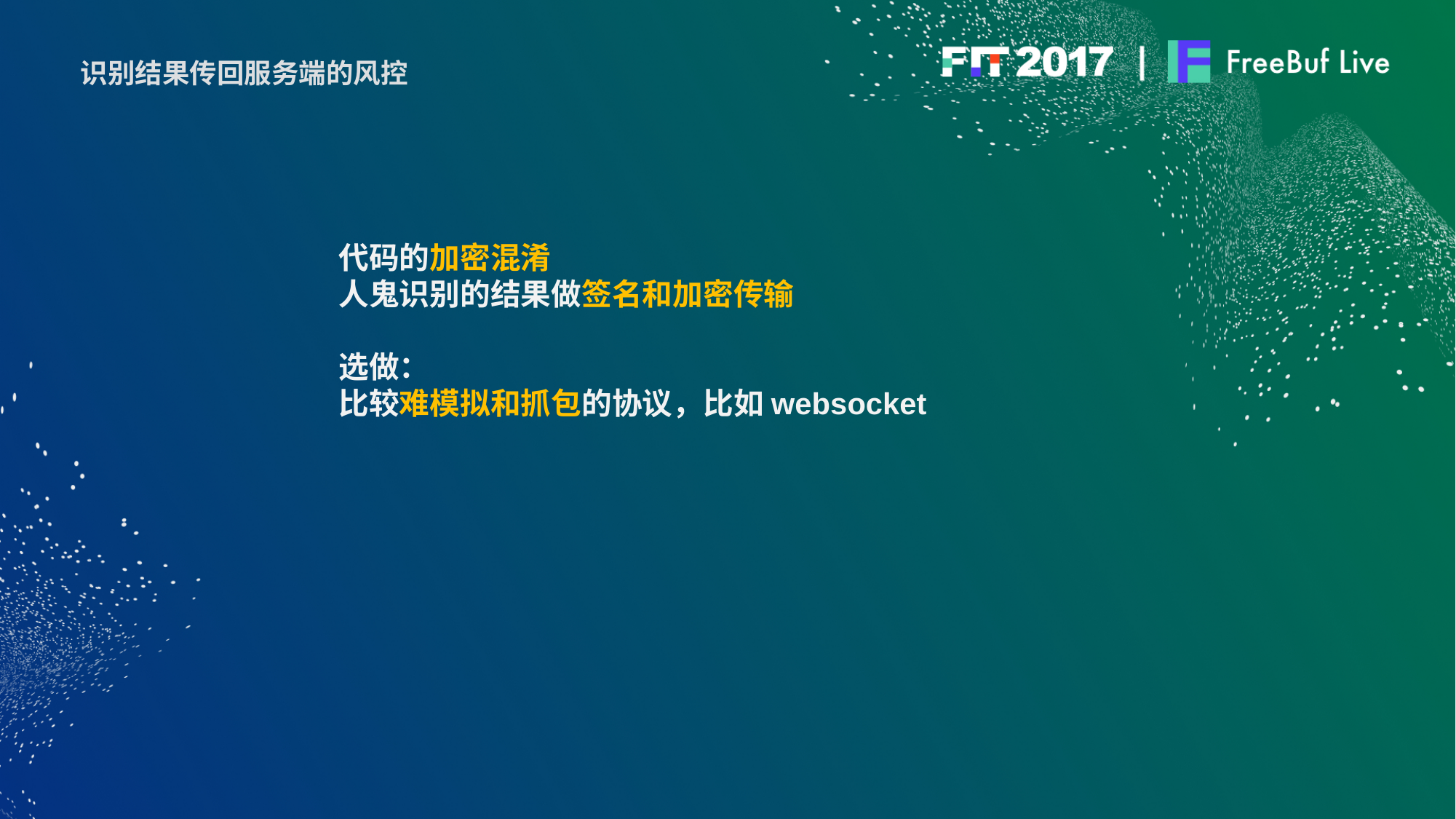

识别结果传回服务端的风控
代码的加密混淆
人鬼识别的结果做签名和加密传输

选做：
比较难模拟和抓包的协议，比如websocket